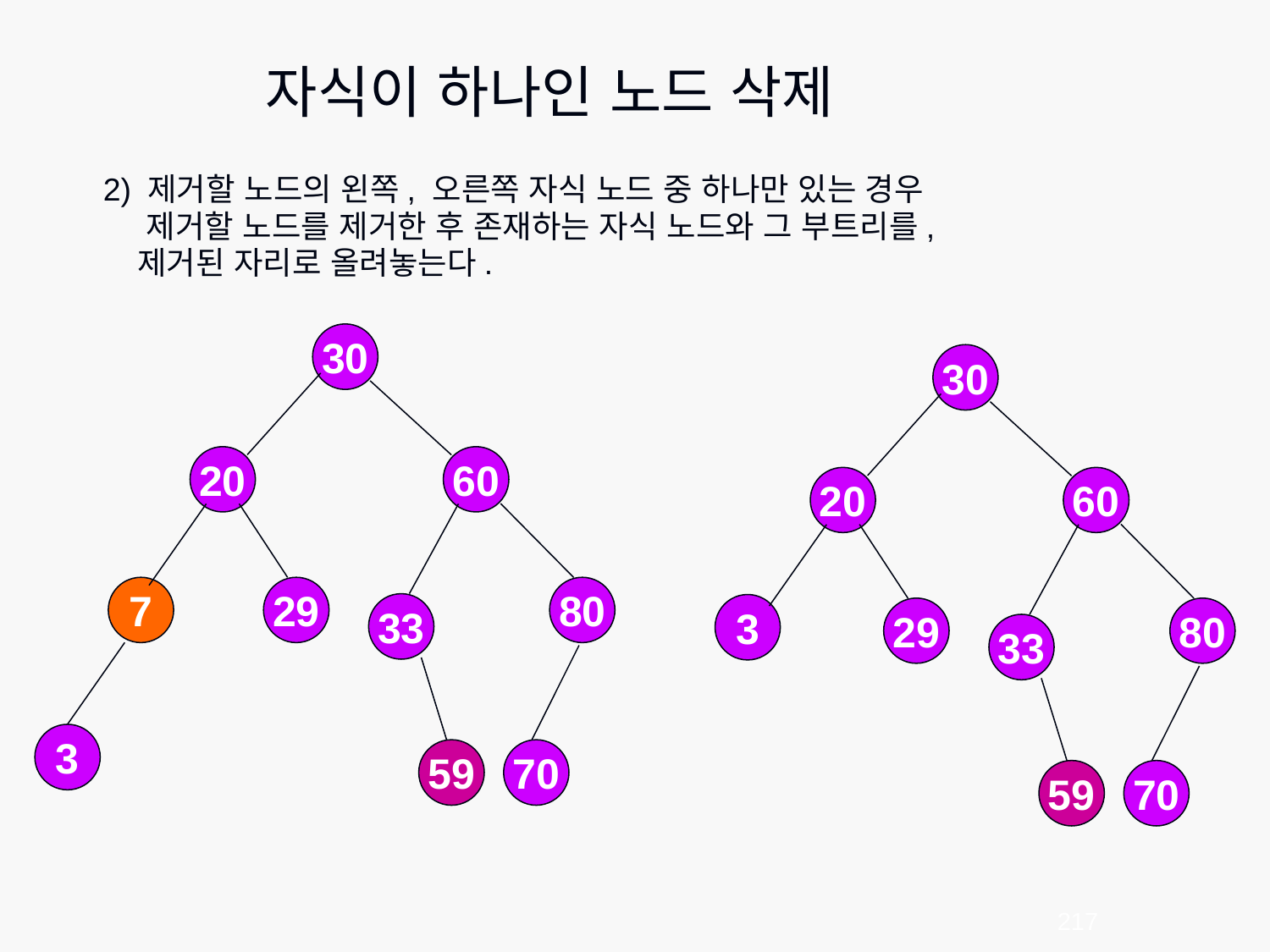

자식이 하나인 노드 삭제

    2) 제거할 노드의 왼쪽, 오른쪽 자식 노드 중 하나만 있는 경우
        제거할 노드를 제거한 후 존재하는 자식 노드와 그 부트리를,
       제거된 자리로 올려놓는다.

30

20
60

7
29
80
33

3
59
70
30

20
60

3
29
80
33

59
70
217